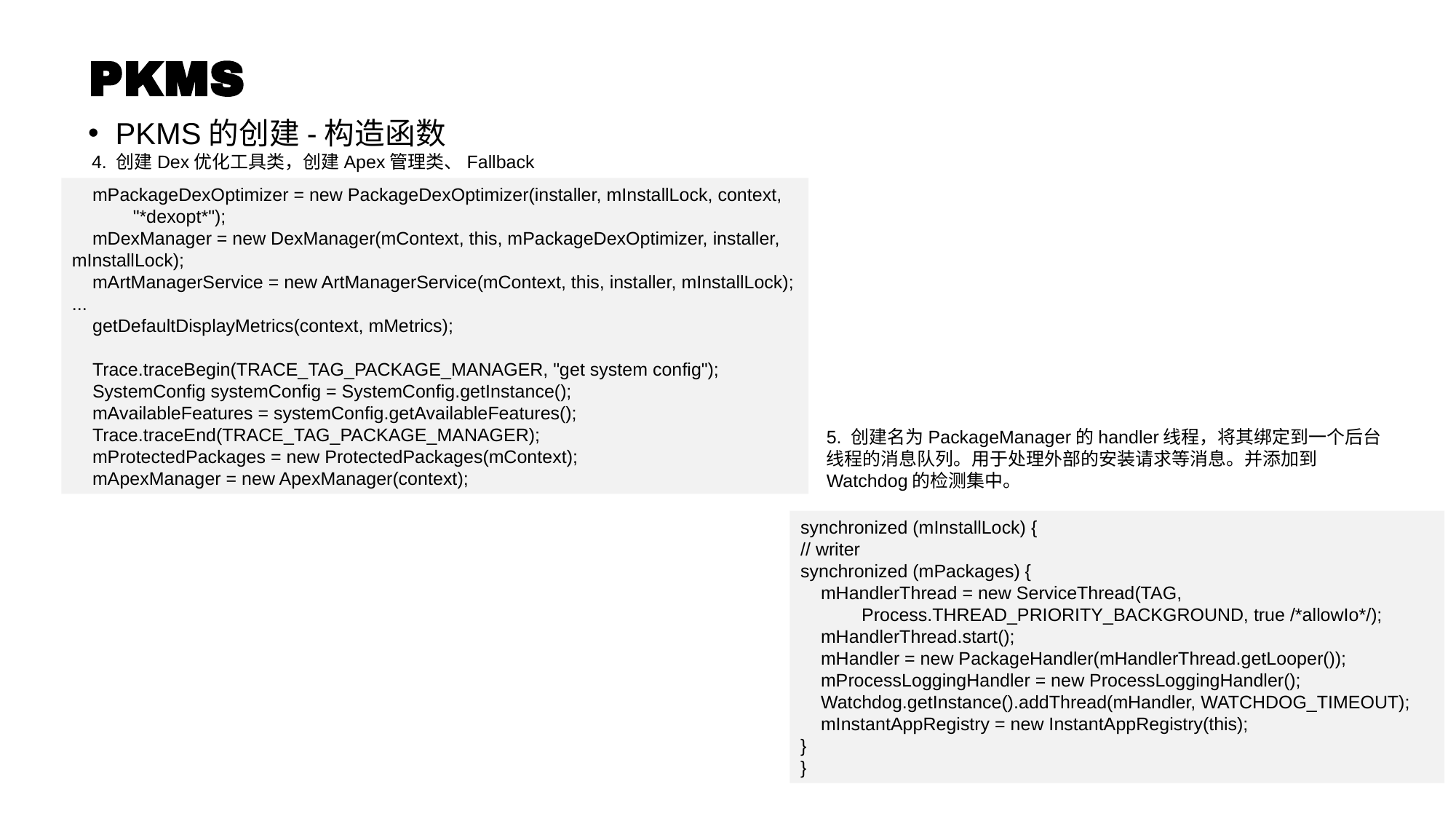

# PKMS
PKMS的创建-构造函数

4. 创建Dex优化工具类，创建Apex管理类、Fallback
    mPackageDexOptimizer = new PackageDexOptimizer(installer, mInstallLock, context,
            "*dexopt*");
    mDexManager = new DexManager(mContext, this, mPackageDexOptimizer, installer, mInstallLock);
    mArtManagerService = new ArtManagerService(mContext, this, installer, mInstallLock);
...
    getDefaultDisplayMetrics(context, mMetrics);

    Trace.traceBegin(TRACE_TAG_PACKAGE_MANAGER, "get system config");
    SystemConfig systemConfig = SystemConfig.getInstance();
    mAvailableFeatures = systemConfig.getAvailableFeatures();
    Trace.traceEnd(TRACE_TAG_PACKAGE_MANAGER);
    mProtectedPackages = new ProtectedPackages(mContext);
    mApexManager = new ApexManager(context);
5. 创建名为PackageManager的handler线程，将其绑定到一个后台线程的消息队列。用于处理外部的安装请求等消息。并添加到Watchdog的检测集中。
synchronized (mInstallLock) {
// writer
synchronized (mPackages) {
    mHandlerThread = new ServiceThread(TAG,
            Process.THREAD_PRIORITY_BACKGROUND, true /*allowIo*/);
    mHandlerThread.start();
    mHandler = new PackageHandler(mHandlerThread.getLooper());
    mProcessLoggingHandler = new ProcessLoggingHandler();
    Watchdog.getInstance().addThread(mHandler, WATCHDOG_TIMEOUT);
    mInstantAppRegistry = new InstantAppRegistry(this);
}
}